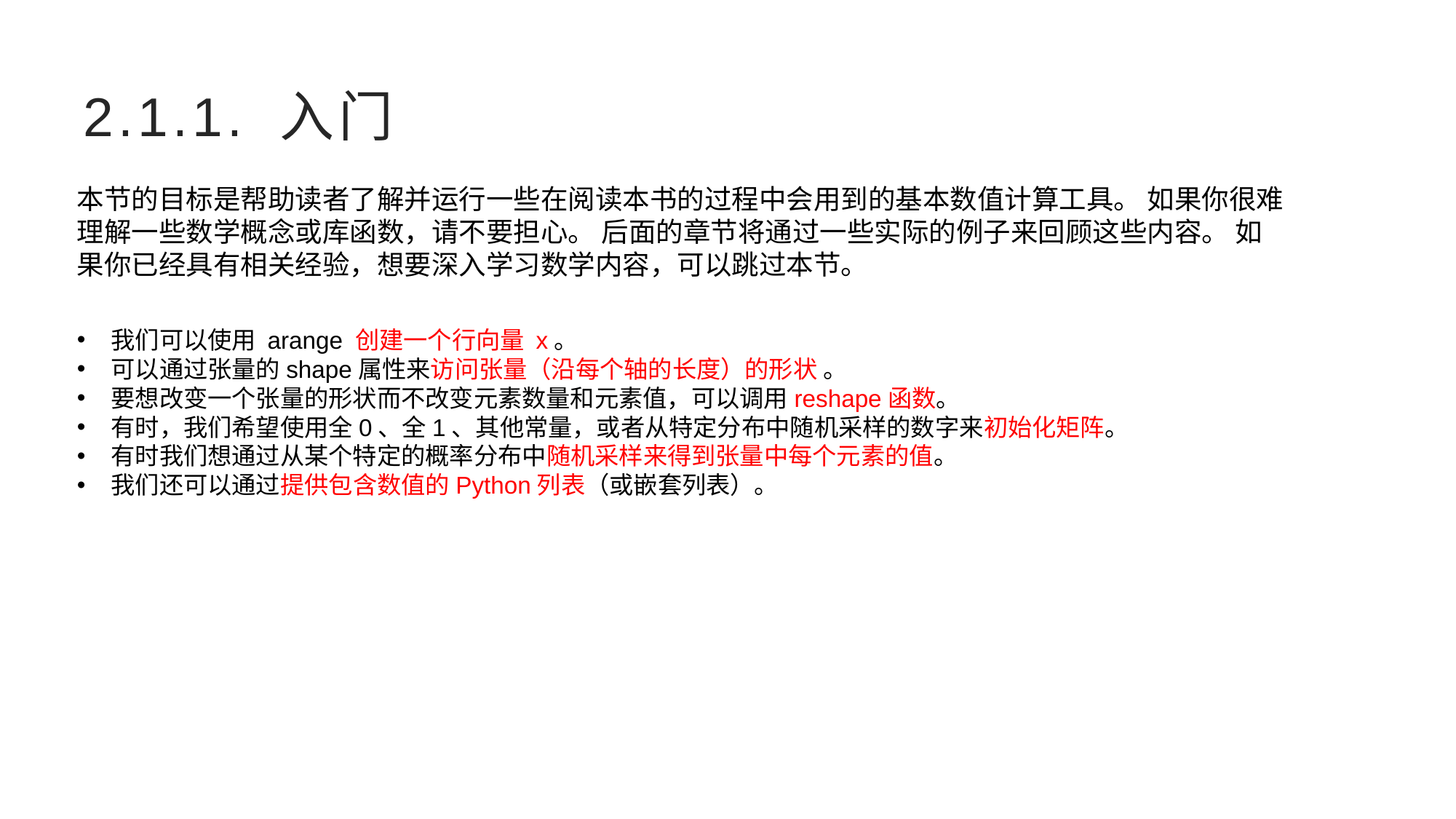

# 2.1.1. 入门
本节的目标是帮助读者了解并运行一些在阅读本书的过程中会用到的基本数值计算工具。 如果你很难理解一些数学概念或库函数，请不要担心。 后面的章节将通过一些实际的例子来回顾这些内容。 如果你已经具有相关经验，想要深入学习数学内容，可以跳过本节。
我们可以使用 arange 创建一个行向量 x。
可以通过张量的shape属性来访问张量（沿每个轴的长度）的形状 。
要想改变一个张量的形状而不改变元素数量和元素值，可以调用reshape函数。
有时，我们希望使用全0、全1、其他常量，或者从特定分布中随机采样的数字来初始化矩阵。
有时我们想通过从某个特定的概率分布中随机采样来得到张量中每个元素的值。
我们还可以通过提供包含数值的Python列表（或嵌套列表）。